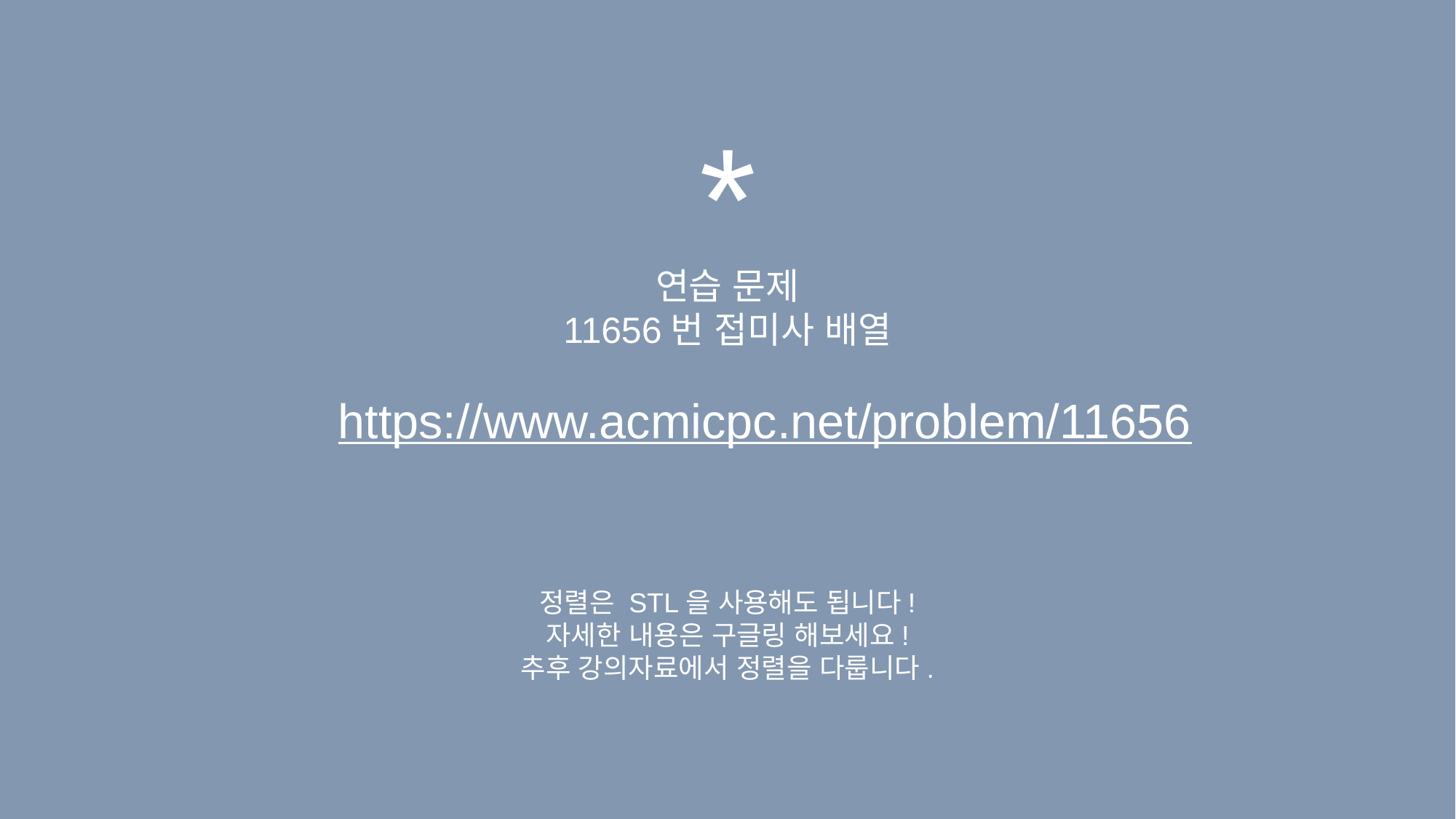

*
연습 문제
11656번 접미사 배열

https://www.acmicpc.net/problem/11656

정렬은 STL을 사용해도 됩니다!
자세한 내용은 구글링 해보세요!
추후 강의자료에서 정렬을 다룹니다.